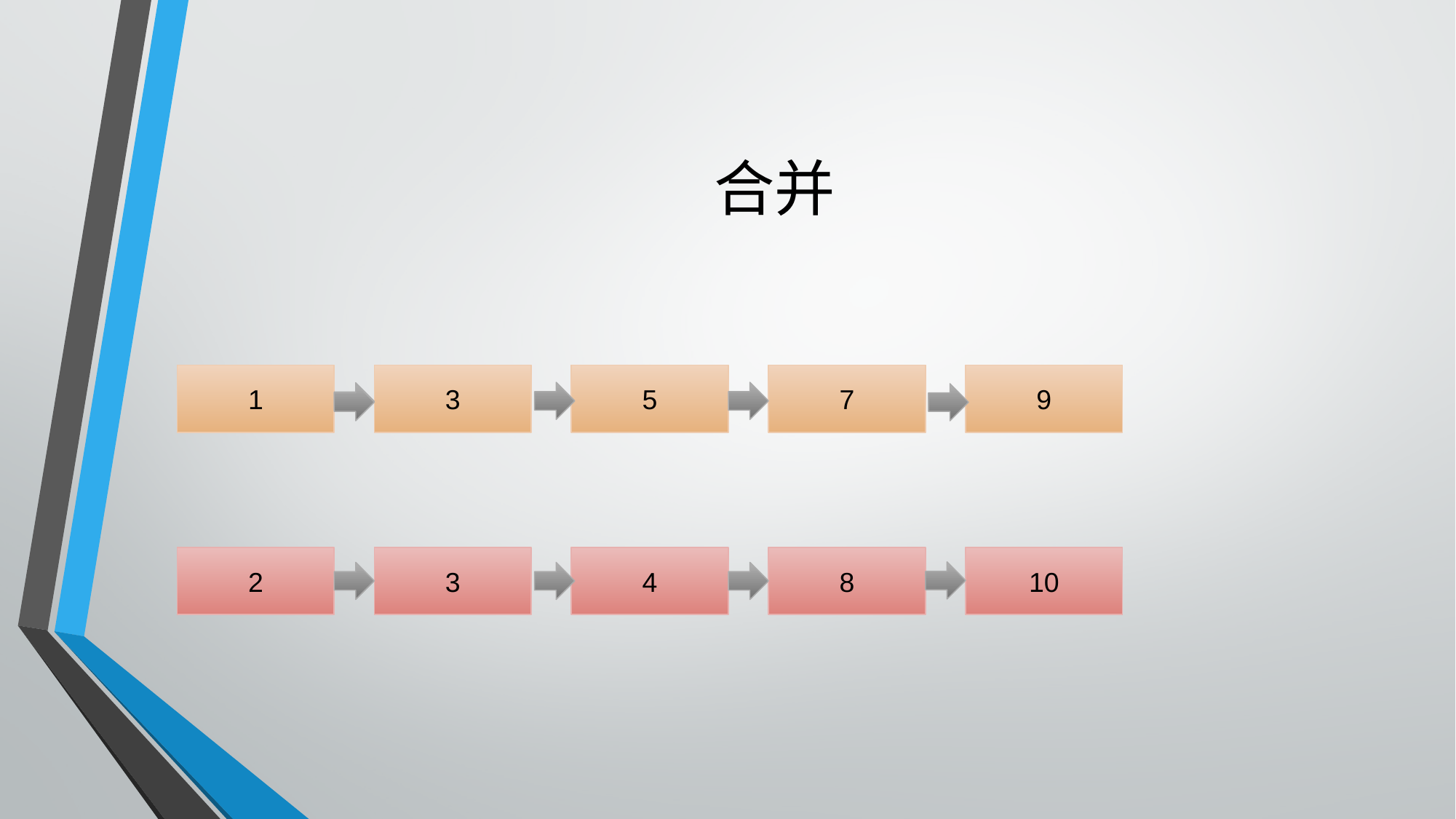

# 合并

1
3
5
7
9

2
3
4
8
10